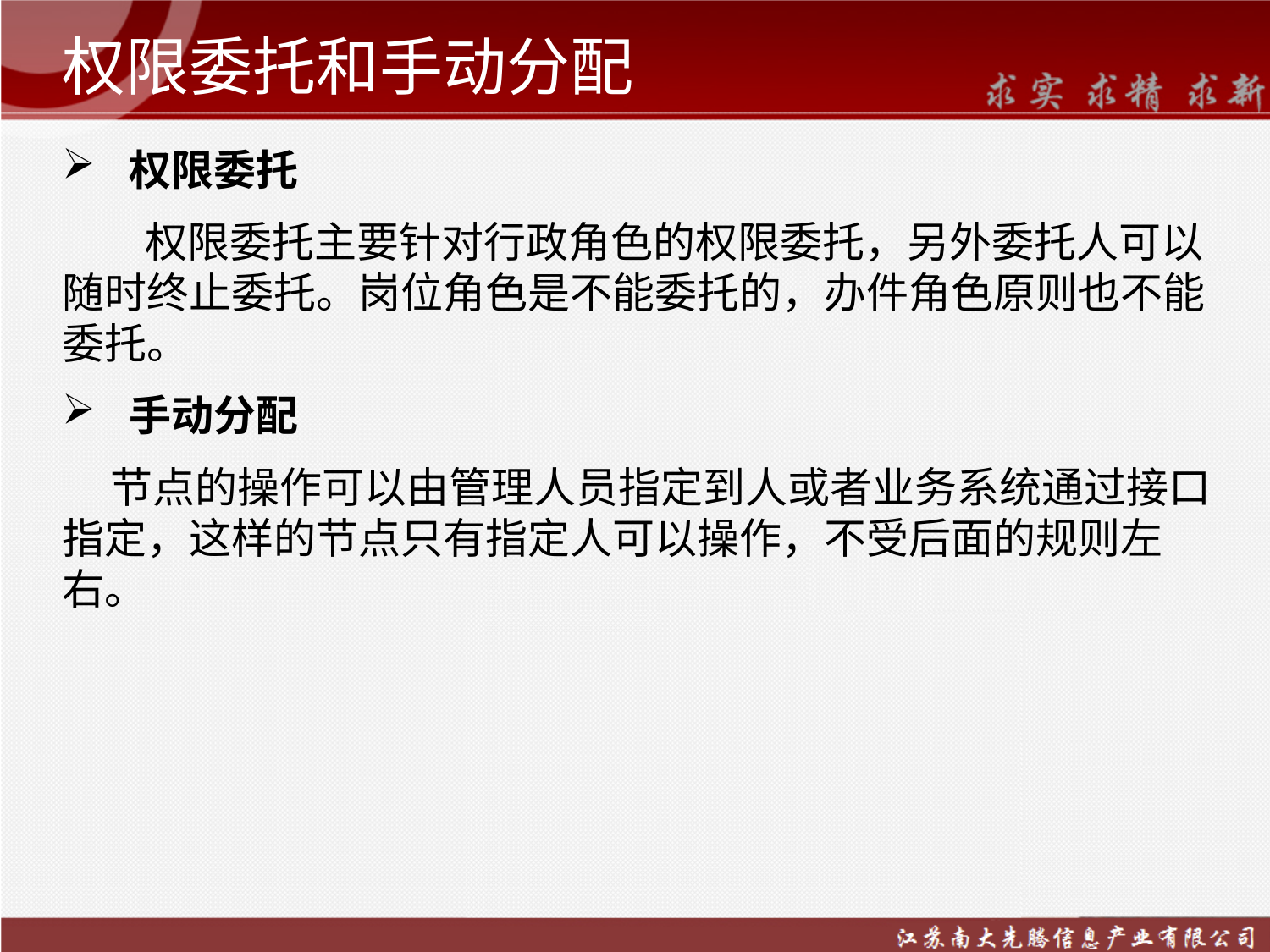

# 权限委托和手动分配

 权限委托
 权限委托主要针对行政角色的权限委托，另外委托人可以随时终止委托。岗位角色是不能委托的，办件角色原则也不能委托。
 手动分配
    节点的操作可以由管理人员指定到人或者业务系统通过接口指定，这样的节点只有指定人可以操作，不受后面的规则左右。